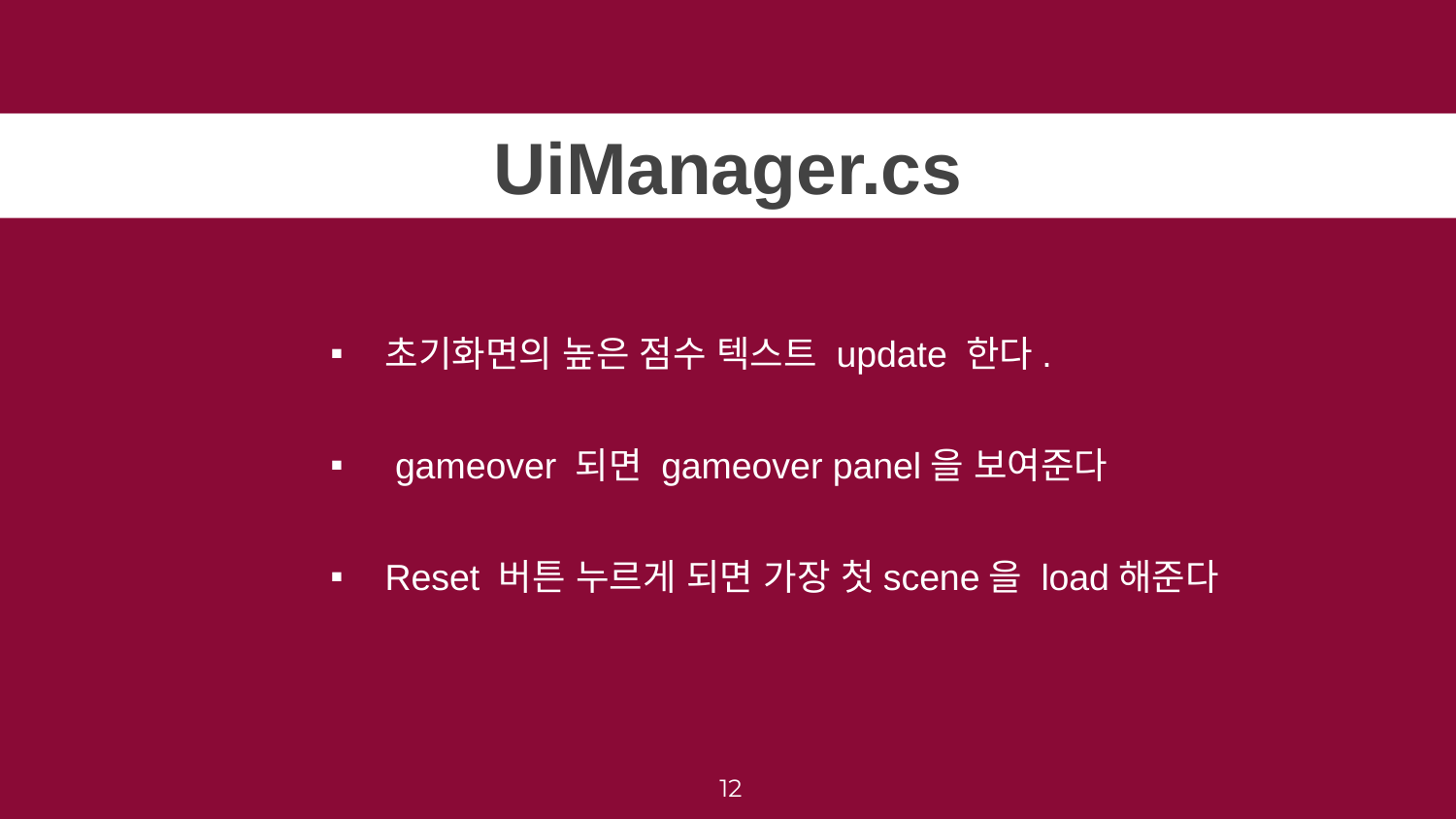

UiManager.cs

초기화면의 높은 점수 텍스트 update 한다.

 gameover 되면 gameover panel을 보여준다

Reset 버튼 누르게 되면 가장 첫scene을 load해준다

12